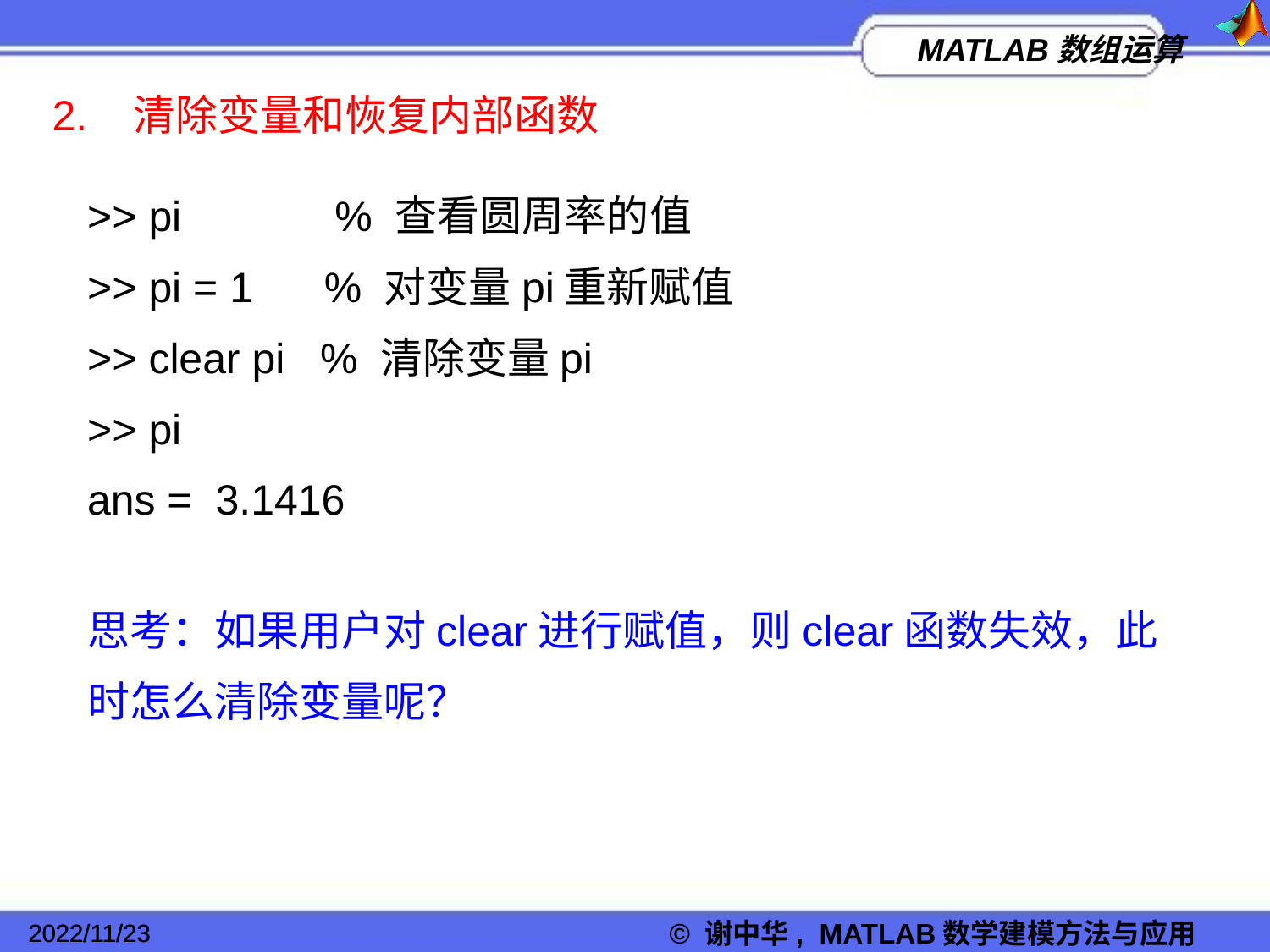

2.   清除变量和恢复内部函数
>> pi             % 查看圆周率的值
>> pi = 1      % 对变量pi重新赋值
>> clear pi   % 清除变量pi
>> pi
ans =  3.1416
思考：如果用户对clear进行赋值，则clear函数失效，此时怎么清除变量呢？
2022/11/23
© 谢中华,  MATLAB数学建模方法与应用